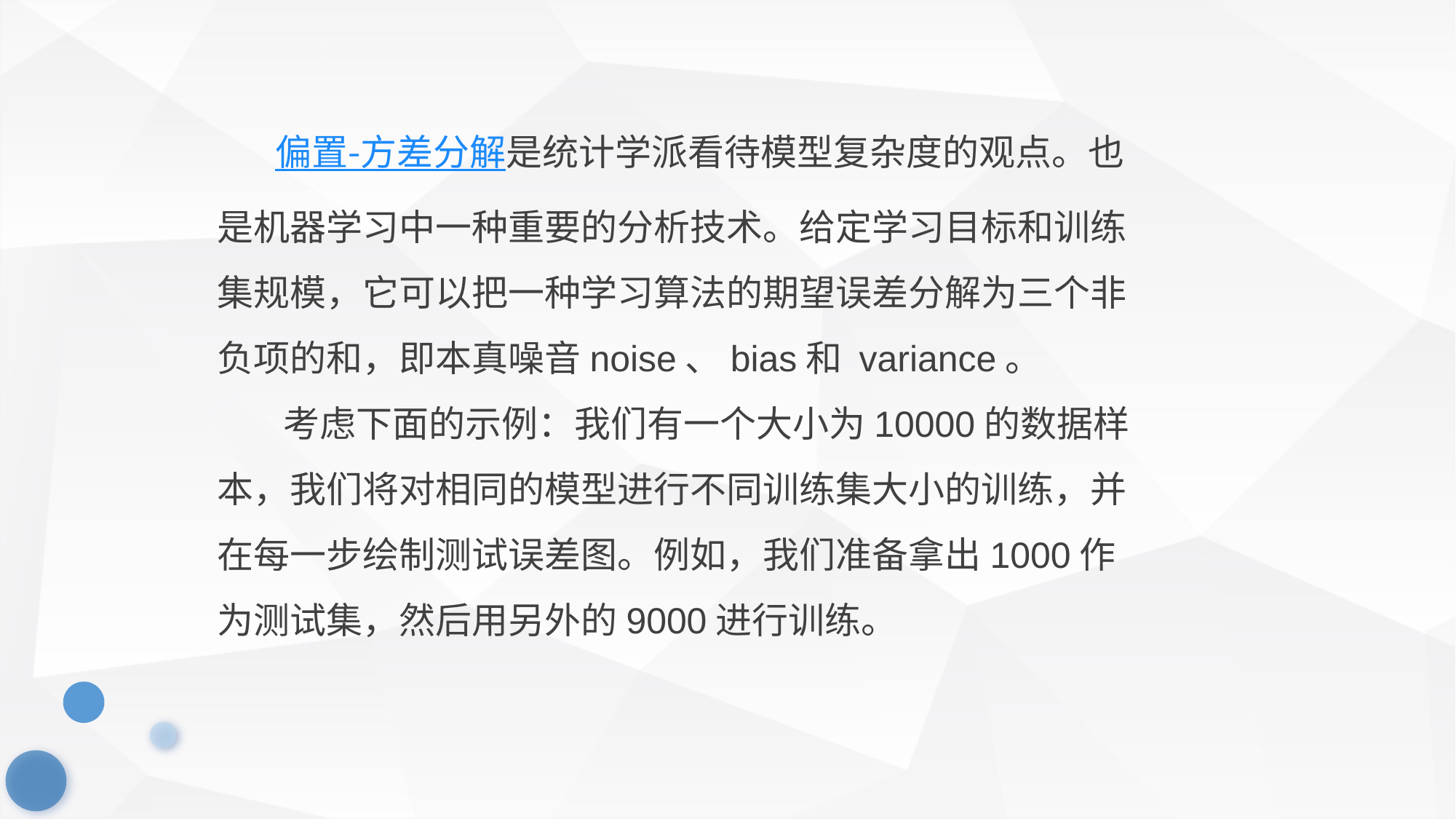

偏置-方差分解是统计学派看待模型复杂度的观点。也是机器学习中一种重要的分析技术。给定学习目标和训练集规模，它可以把一种学习算法的期望误差分解为三个非负项的和，即本真噪音noise、bias和 variance。
       考虑下面的示例：我们有一个大小为10000的数据样本，我们将对相同的模型进行不同训练集大小的训练，并在每一步绘制测试误差图。例如，我们准备拿出1000作为测试集，然后用另外的9000进行训练。